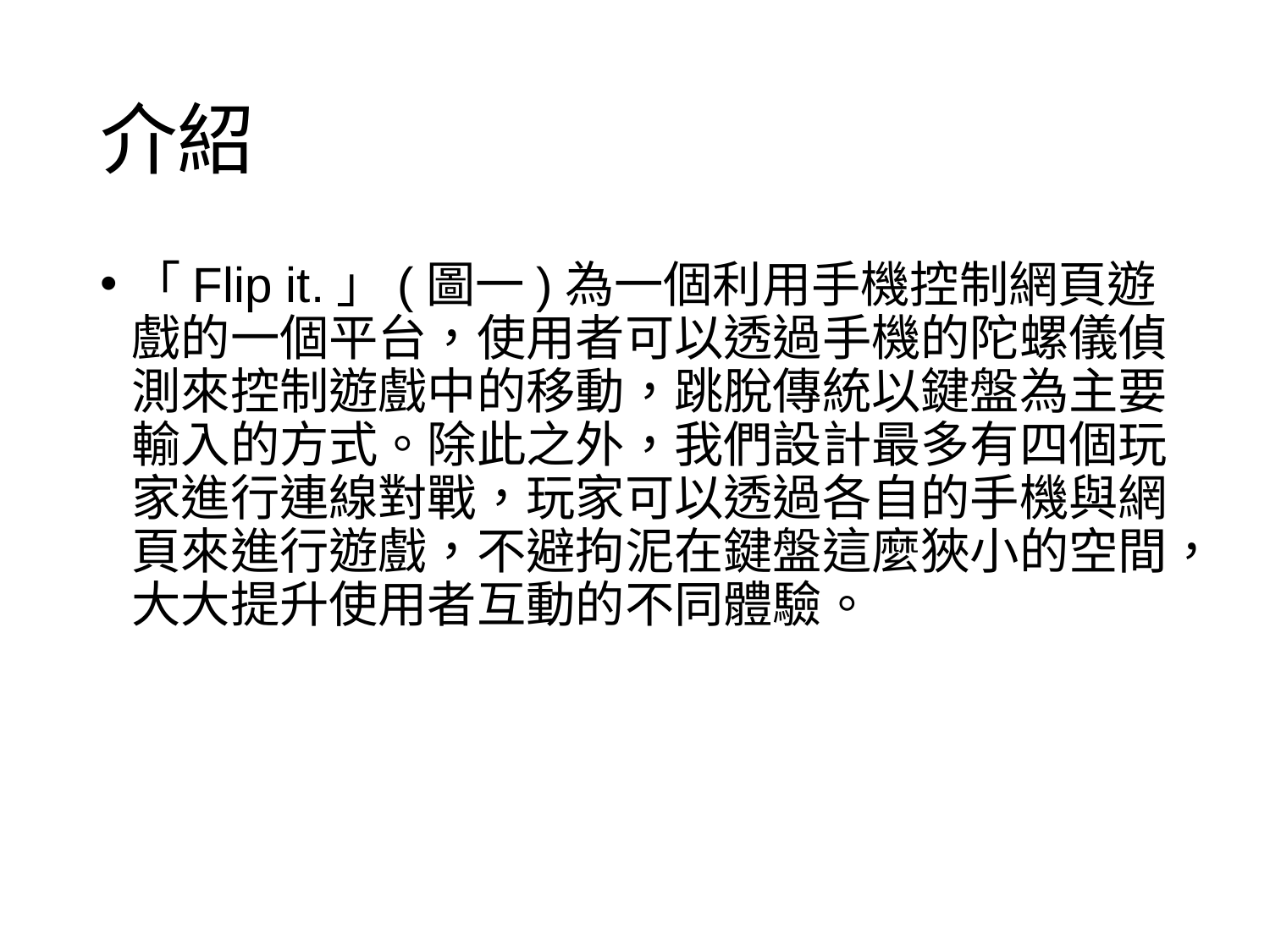

# 介紹
「Flip it.」(圖一)為一個利用手機控制網頁遊戲的一個平台，使用者可以透過手機的陀螺儀偵測來控制遊戲中的移動，跳脫傳統以鍵盤為主要輸入的方式。除此之外，我們設計最多有四個玩家進行連線對戰，玩家可以透過各自的手機與網頁來進行遊戲，不避拘泥在鍵盤這麼狹小的空間，大大提升使用者互動的不同體驗。